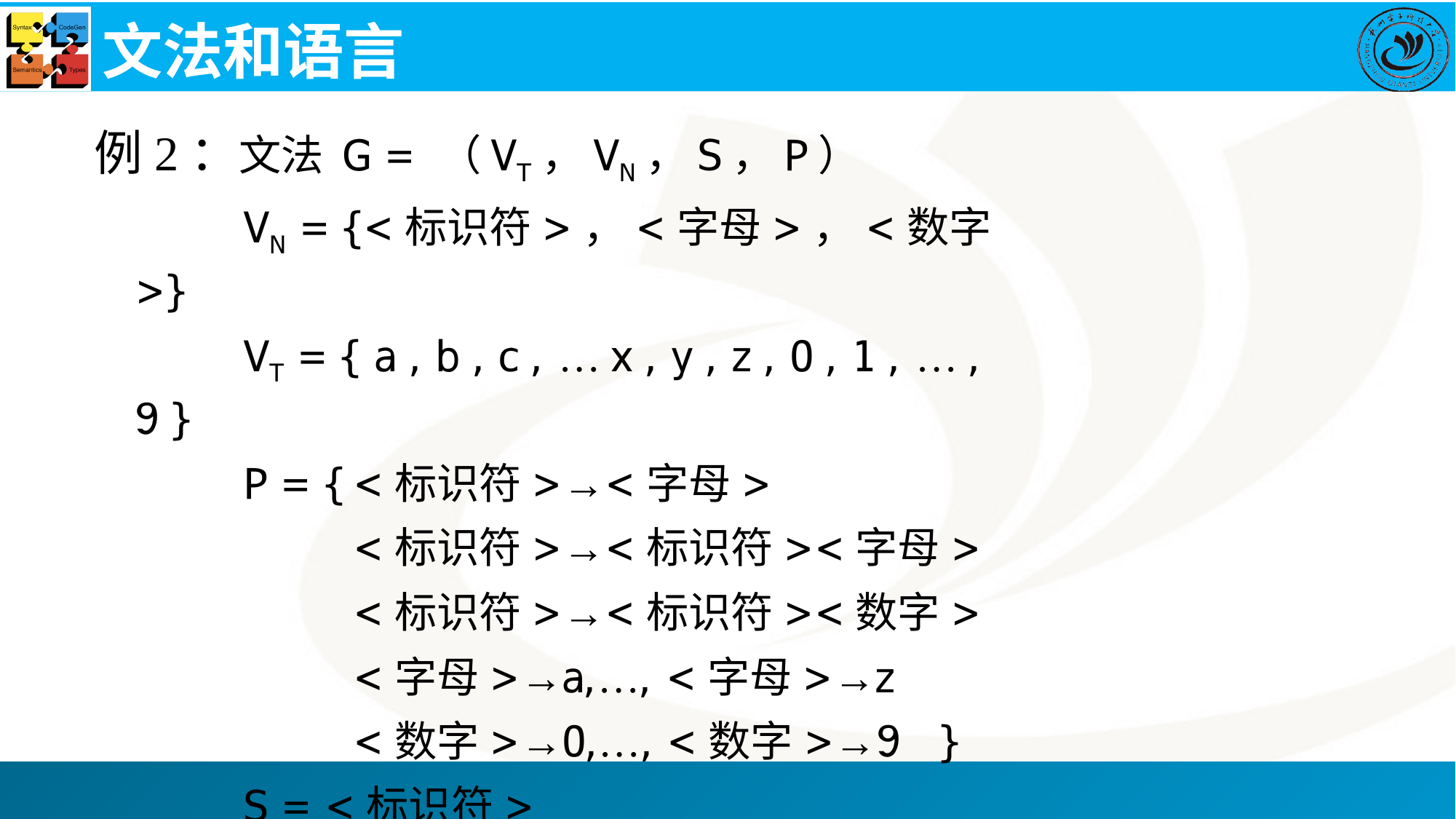

# 文法和语言
例2：文法 G = （VT，VN，S，P）
		VN = {<标识符>，<字母>，<数字>}
		VT = { a , b , c , … x , y , z , 0 , 1 , … , 9 }
		P = {	<标识符>→<字母>
  		 	<标识符>→<标识符><字母>
      	 	<标识符>→<标识符><数字>
        		<字母>→a,…, <字母>→z
        		<数字>→0,…, <数字>→9   }
		S = <标识符>
23